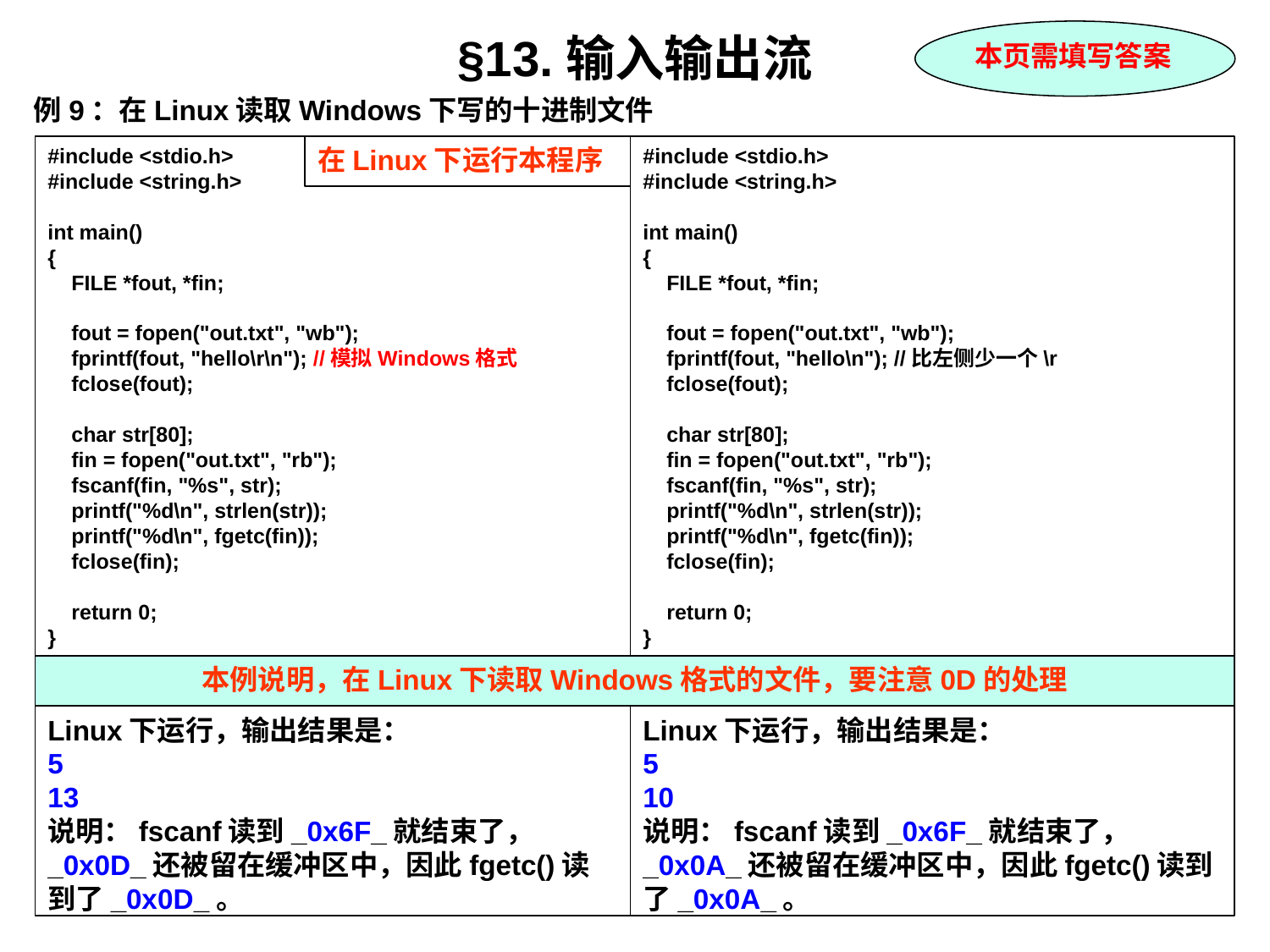

§13.输入输出流
例9：在Linux读取Windows下写的十进制文件
本页需填写答案
#include <stdio.h>
#include <string.h>

int main()
{
    FILE *fout, *fin;

    fout = fopen("out.txt", "wb");
    fprintf(fout, "hello\r\n"); //模拟Windows格式
    fclose(fout);

    char str[80];
    fin = fopen("out.txt", "rb");
    fscanf(fin, "%s", str);
    printf("%d\n", strlen(str));
    printf("%d\n", fgetc(fin));
    fclose(fin);

    return 0;
}
在Linux下运行本程序
#include <stdio.h>
#include <string.h>

int main()
{
    FILE *fout, *fin;

    fout = fopen("out.txt", "wb");
    fprintf(fout, "hello\n"); //比左侧少一个\r
    fclose(fout);

    char str[80];
    fin = fopen("out.txt", "rb");
    fscanf(fin, "%s", str);
    printf("%d\n", strlen(str));
    printf("%d\n", fgetc(fin));
    fclose(fin);

    return 0;
}
本例说明，在Linux下读取Windows格式的文件，要注意0D的处理
Linux下运行，输出结果是：
5
13
说明：fscanf读到_0x6F_就结束了， _0x0D_还被留在缓冲区中，因此fgetc()读到了_0x0D_。
Linux下运行，输出结果是：
5
10
说明：fscanf读到_0x6F_就结束了， _0x0A_还被留在缓冲区中，因此fgetc()读到了_0x0A_。